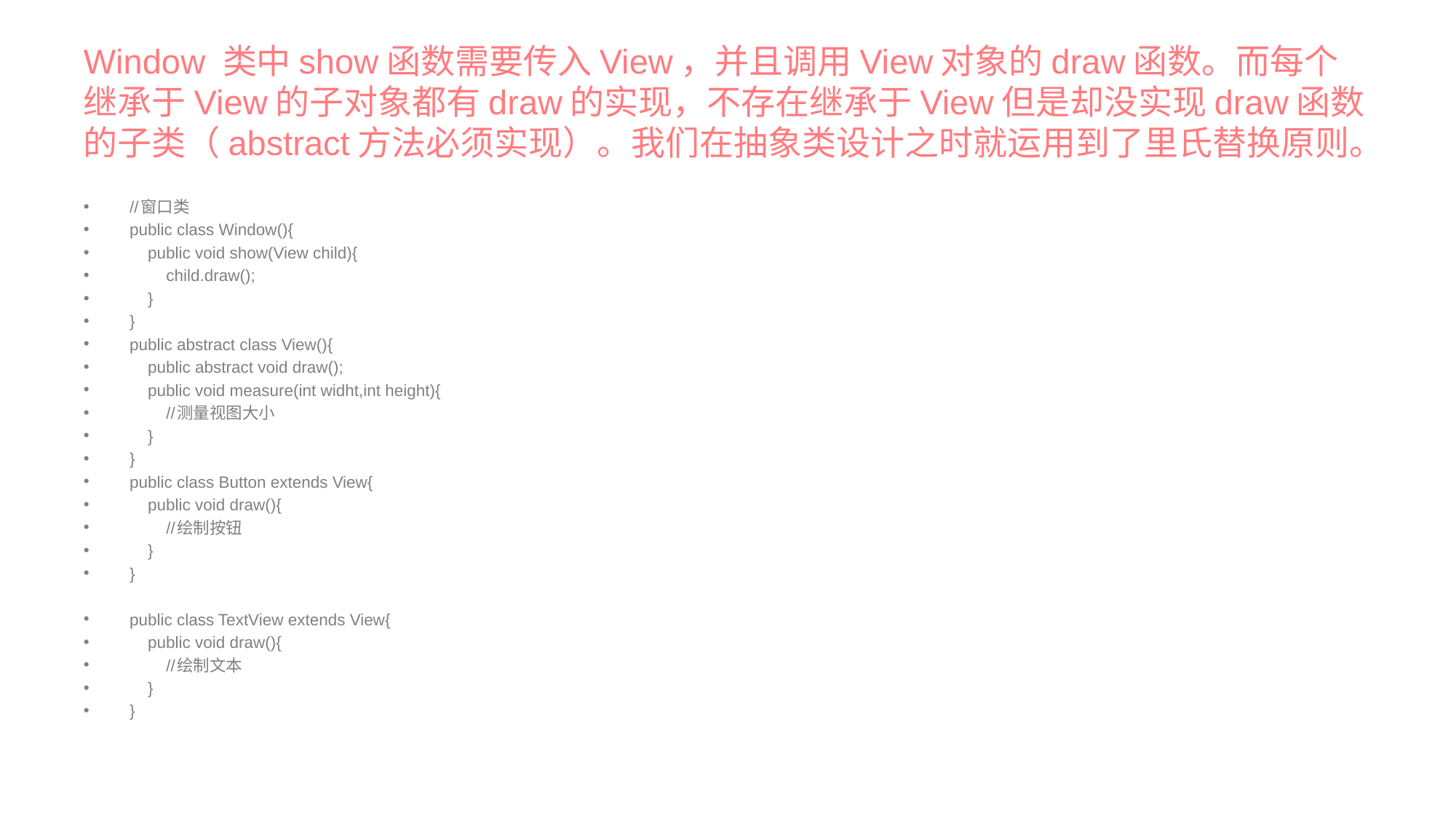

# Window 类中show函数需要传入View，并且调用View对象的draw函数。而每个继承于View的子对象都有draw的实现，不存在继承于View但是却没实现draw函数的子类（abstract方法必须实现）。我们在抽象类设计之时就运用到了里氏替换原则。
//窗口类
public class Window(){
    public void show(View child){
        child.draw();
    }
}
public abstract class View(){
    public abstract void draw();
    public void measure(int widht,int height){
        //测量视图大小
    }
}
public class Button extends View{
    public void draw(){
        //绘制按钮
    }
}

public class TextView extends View{
    public void draw(){
        //绘制文本
    }
}